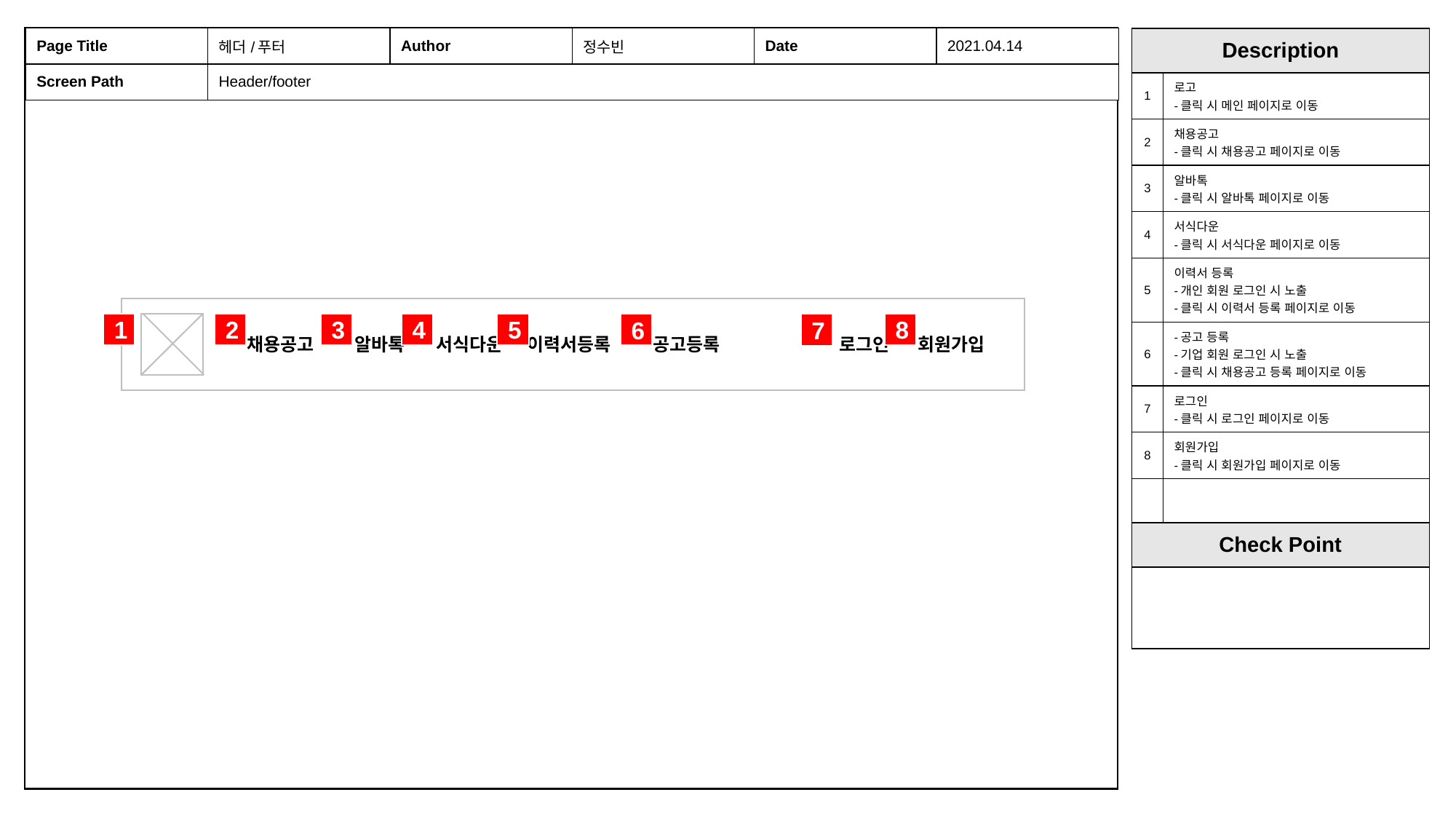

| Page Title | 헤더/푸터 | Author | 정수빈 | Date | 2021.04.14 |
| --- | --- | --- | --- | --- | --- |
| Screen Path | Header/footer |  |  |  |  |
| Description |  |
| --- | --- |
| 1 | 로고 -클릭 시 메인 페이지로 이동 |
| 2 | 채용공고 -클릭 시 채용공고 페이지로 이동 |
| 3 | 알바톡 -클릭 시 알바톡 페이지로 이동 |
| 4 | 서식다운 -클릭 시 서식다운 페이지로 이동 |
| 5 | 이력서 등록 -개인 회원 로그인 시 노출 -클릭 시 이력서 등록 페이지로 이동 |
| 6 | -공고 등록 -기업 회원 로그인 시 노출 -클릭 시 채용공고 등록 페이지로 이동 |
| 7 | 로그인 -클릭 시 로그인 페이지로 이동 |
| 8 | 회원가입 -클릭 시 회원가입 페이지로 이동 |
|  |  |
| Check Point |  |
|  |  |
c
5
8
1

2
3
4
6
7
채용공고
알바톡
서식다운
이력서등록
공고등록
로그인
회원가입